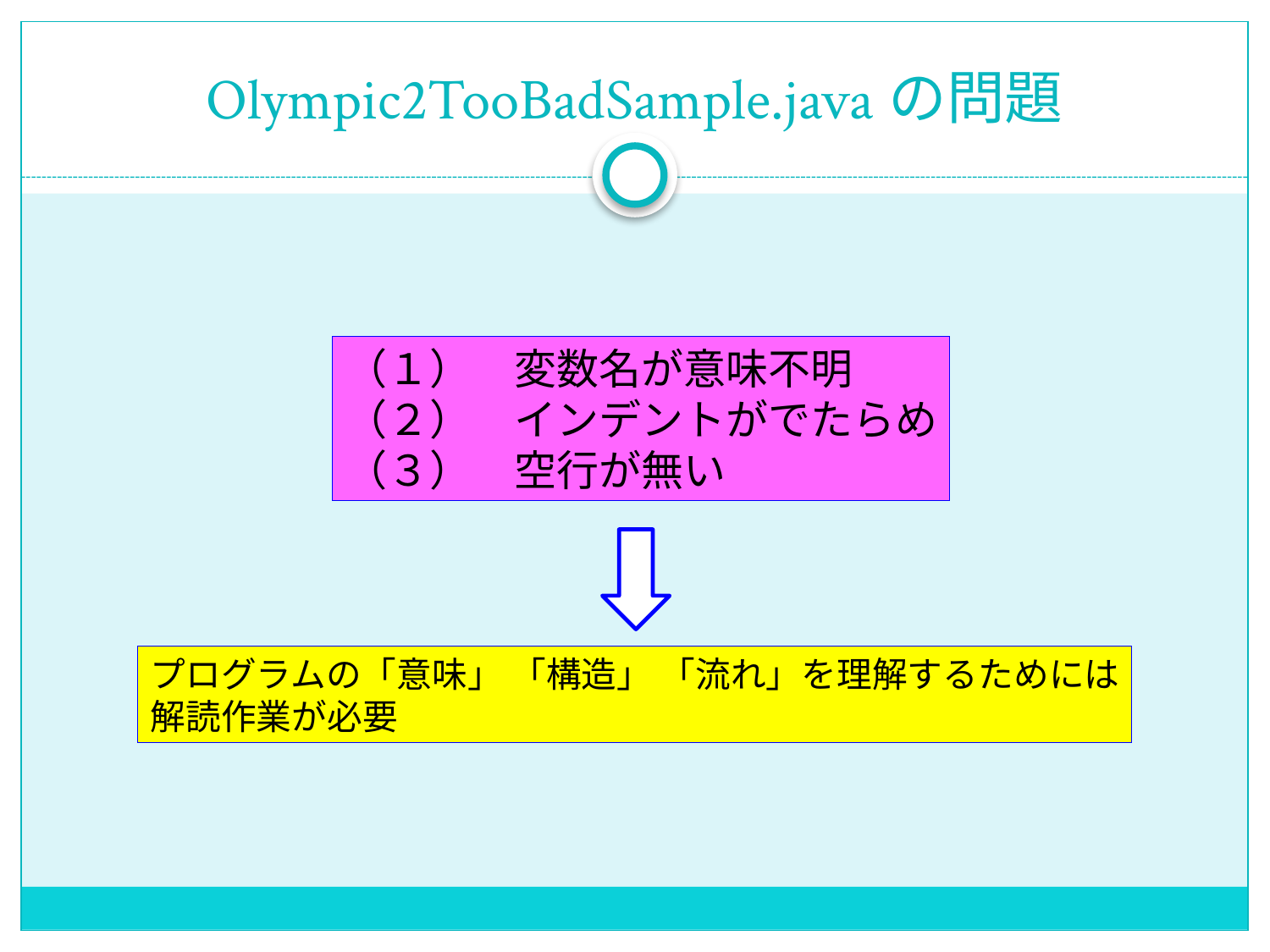

# Olympic2TooBadSample.javaの問題
（１）　変数名が意味不明
（２）　インデントがでたらめ
（３）　空行が無い

プログラムの「意味」 「構造」 「流れ」を理解するためには
解読作業が必要